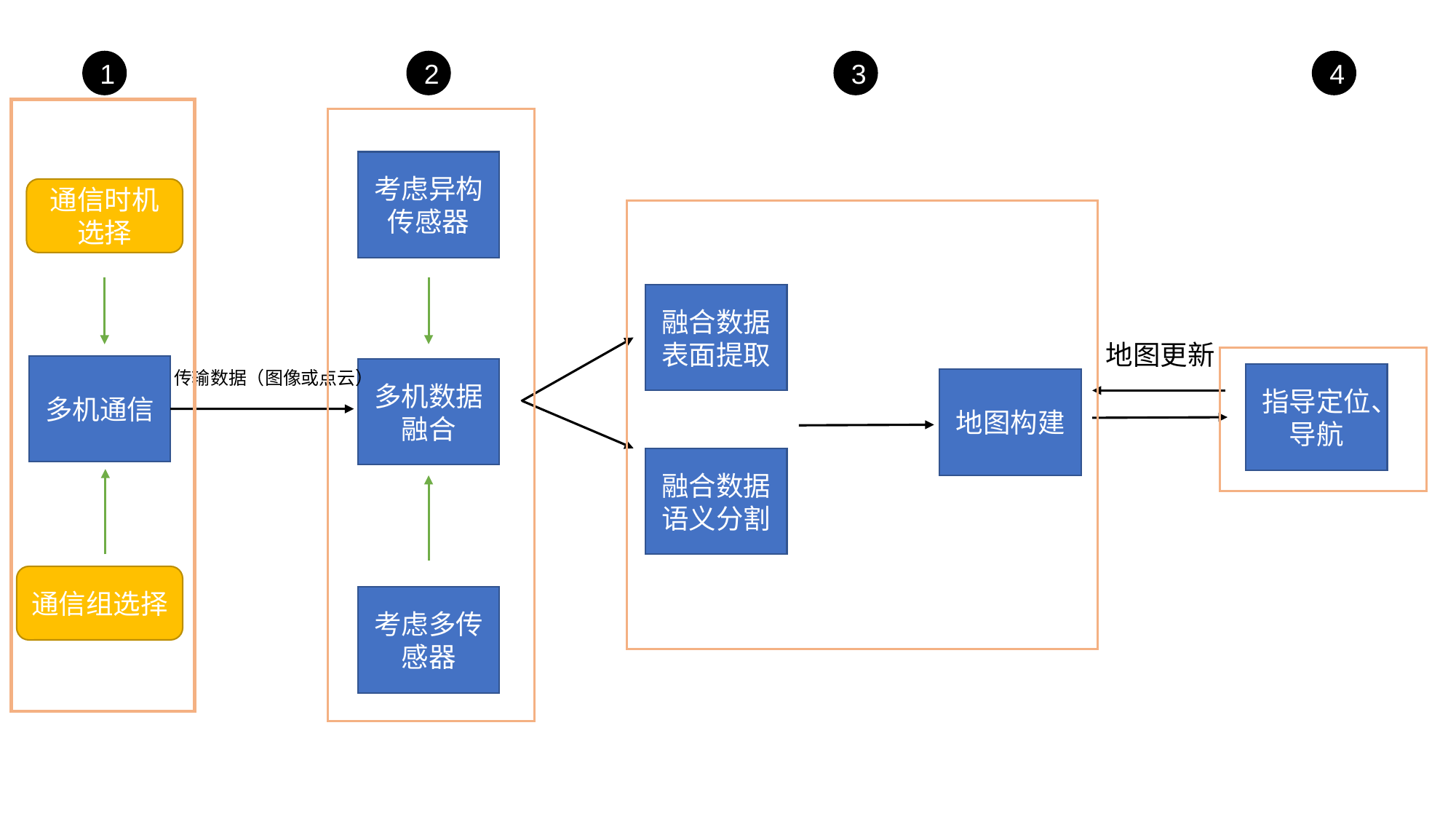

1
2
3
4

考虑异构传感器
通信时机选择

融合数据表面提取
地图更新

多机通信
多机数据融合
传输数据（图像或点云）
指导定位、导航
地图构建
融合数据语义分割
通信组选择
考虑多传感器